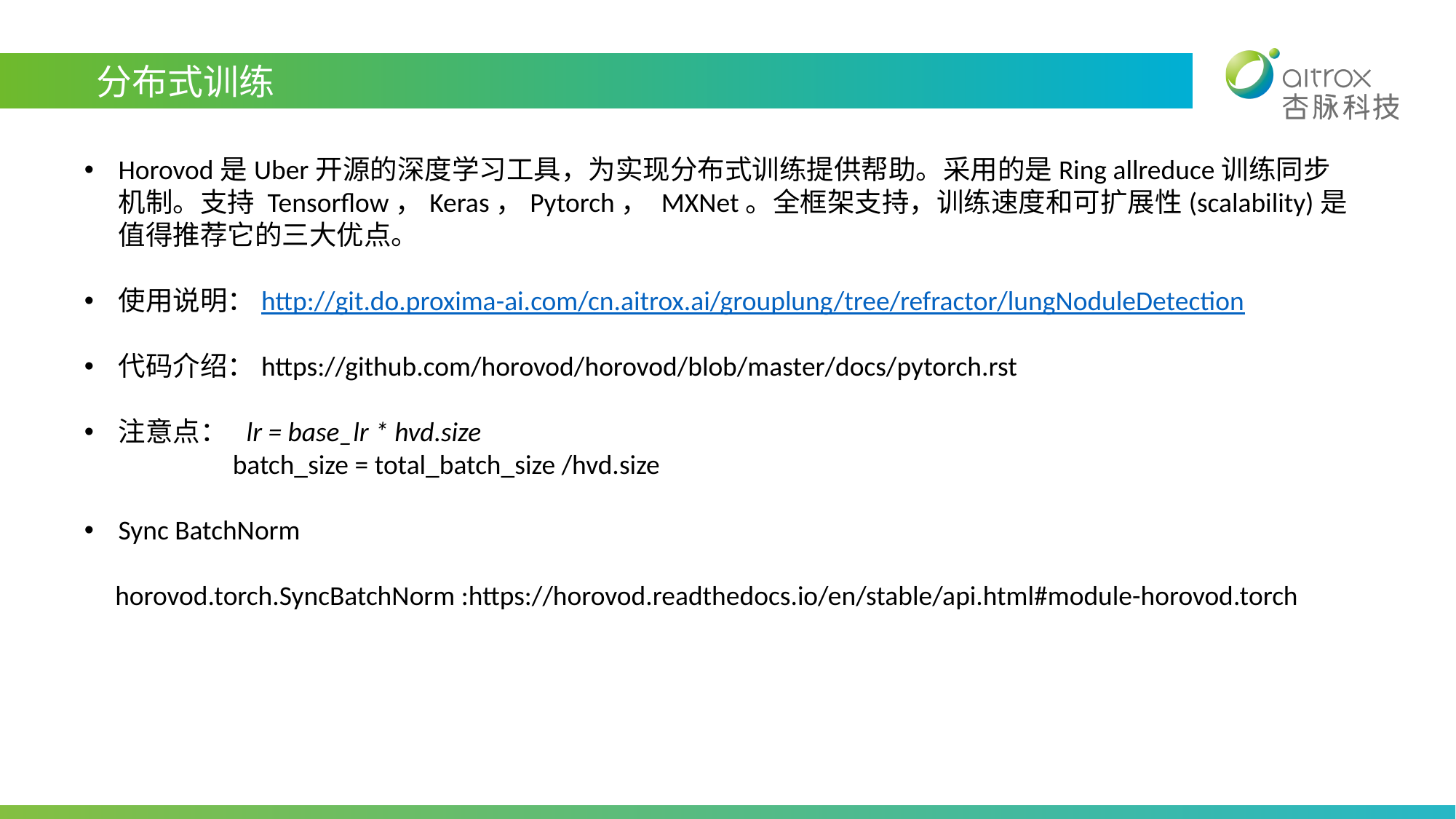

分布式训练
Horovod是Uber开源的深度学习工具，为实现分布式训练提供帮助。采用的是Ring allreduce训练同步机制。支持 Tensorflow，Keras，Pytorch， MXNet。全框架支持，训练速度和可扩展性(scalability)是值得推荐它的三大优点。

使用说明：http://git.do.proxima-ai.com/cn.aitrox.ai/grouplung/tree/refractor/lungNoduleDetection

代码介绍：https://github.com/horovod/horovod/blob/master/docs/pytorch.rst

注意点：  lr = base_lr * hvd.size
                        batch_size = total_batch_size /hvd.size

Sync BatchNorm

     horovod.torch.SyncBatchNorm :https://horovod.readthedocs.io/en/stable/api.html#module-horovod.torch